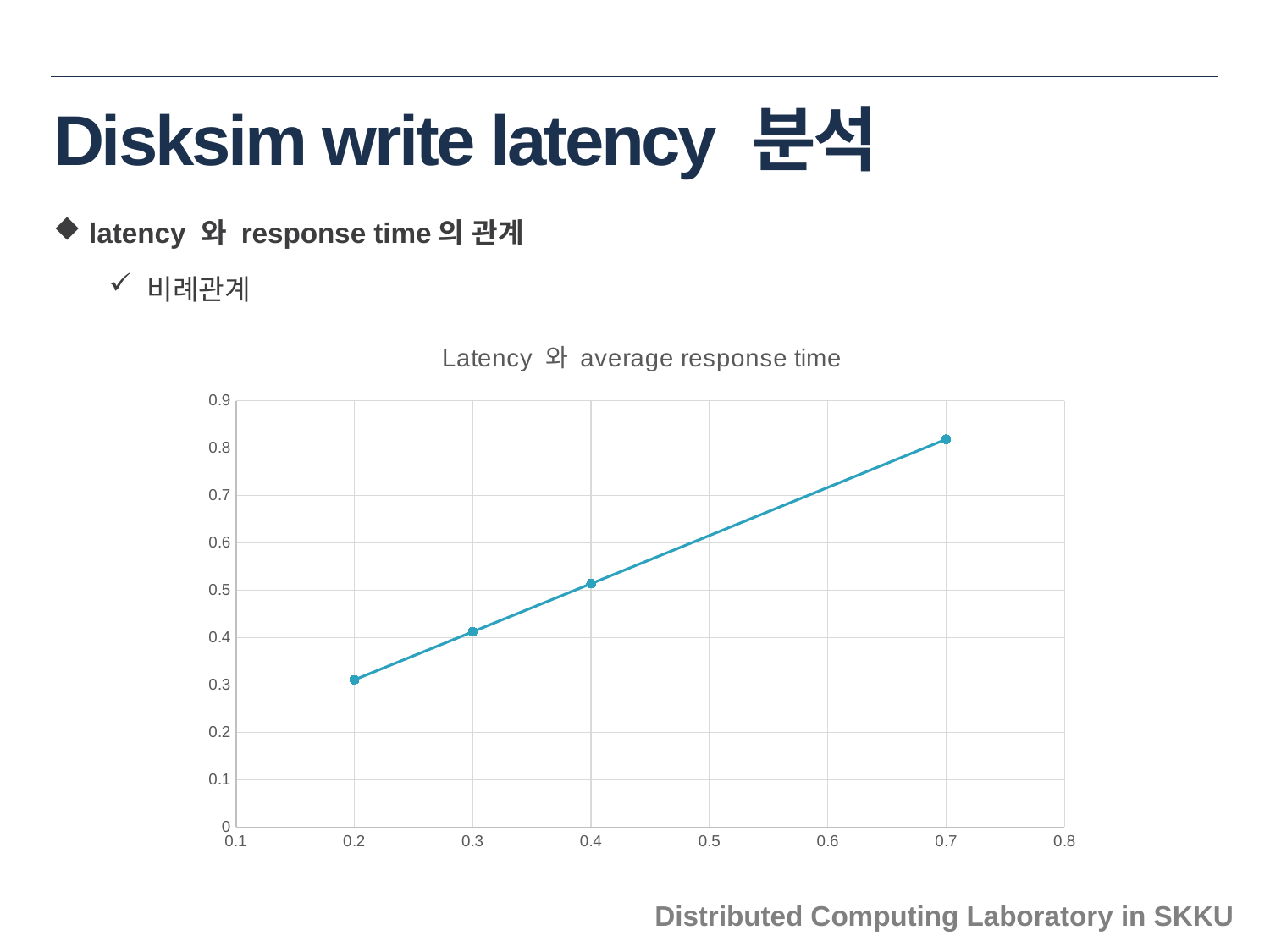

# Disksim write latency 분석
 latency 와 response time의 관계
 비례관계

### Chart: Latency 와 average response time

| Category | sequential write(250k) |
|---|---|
Distributed Computing Laboratory in SKKU